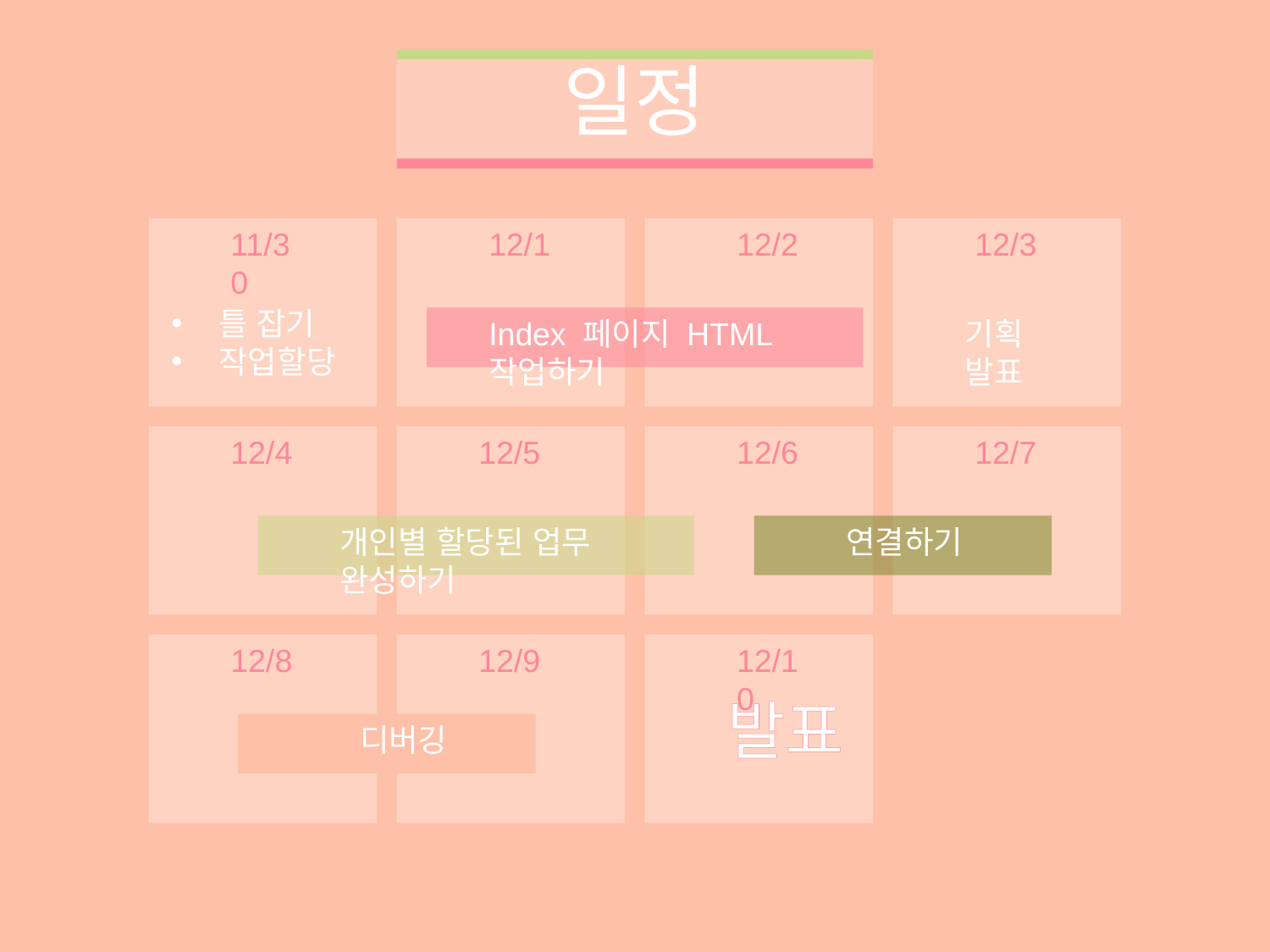

일정

11/30

12/1

12/2

12/3
틀 잡기
작업할당

Index 페이지 HTML 작업하기
기획 발표

12/4

12/5

12/6

12/7

개인별 할당된 업무 완성하기

연결하기

12/8

12/9

12/10
발표

디버깅